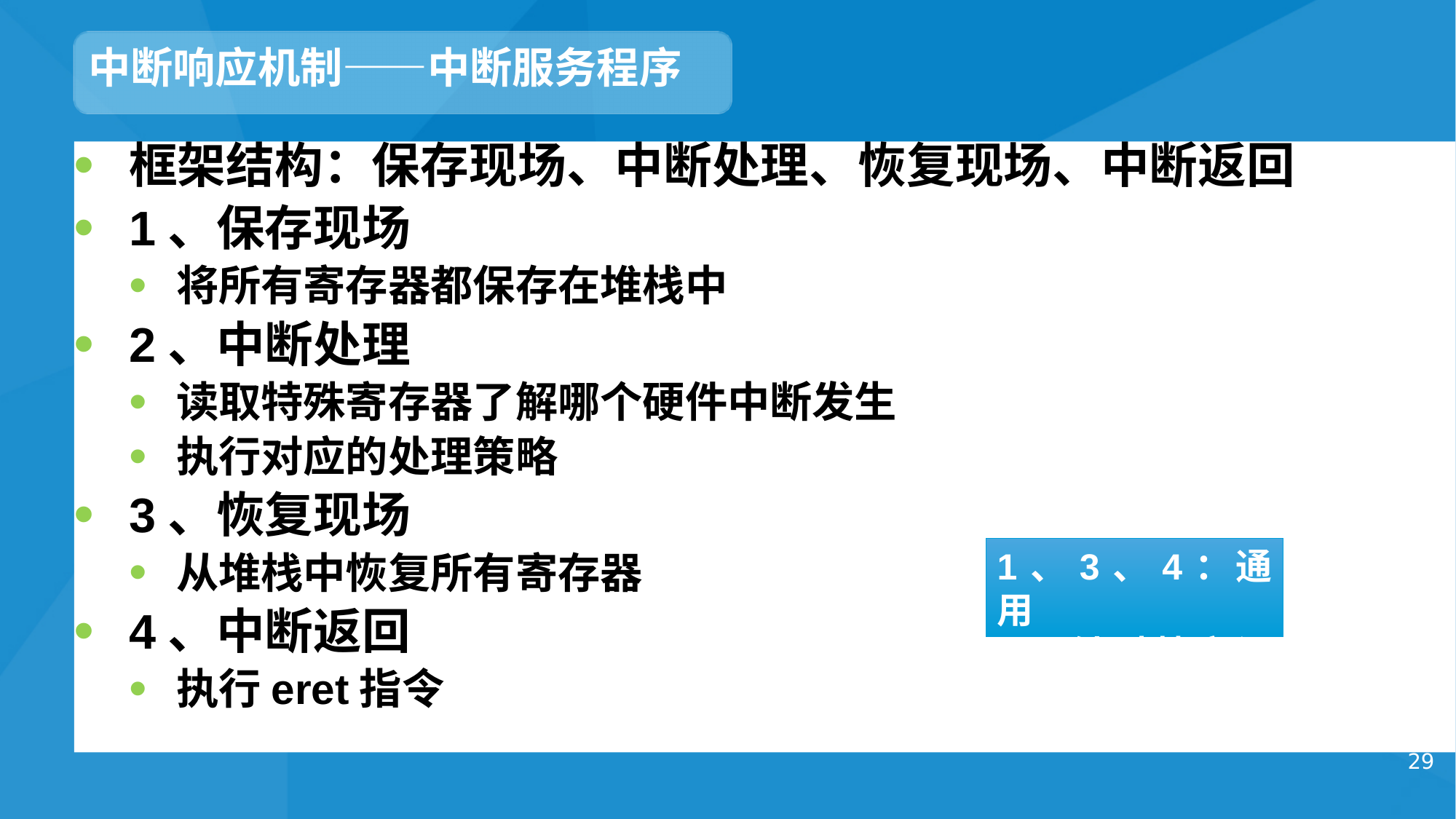

中断响应机制——中断服务程序
框架结构：保存现场、中断处理、恢复现场、中断返回
1、保存现场
将所有寄存器都保存在堆栈中
2、中断处理
读取特殊寄存器了解哪个硬件中断发生
执行对应的处理策略
3、恢复现场
从堆栈中恢复所有寄存器
4、中断返回
执行eret指令
1、3、4：通用
2：针对特定设备
29